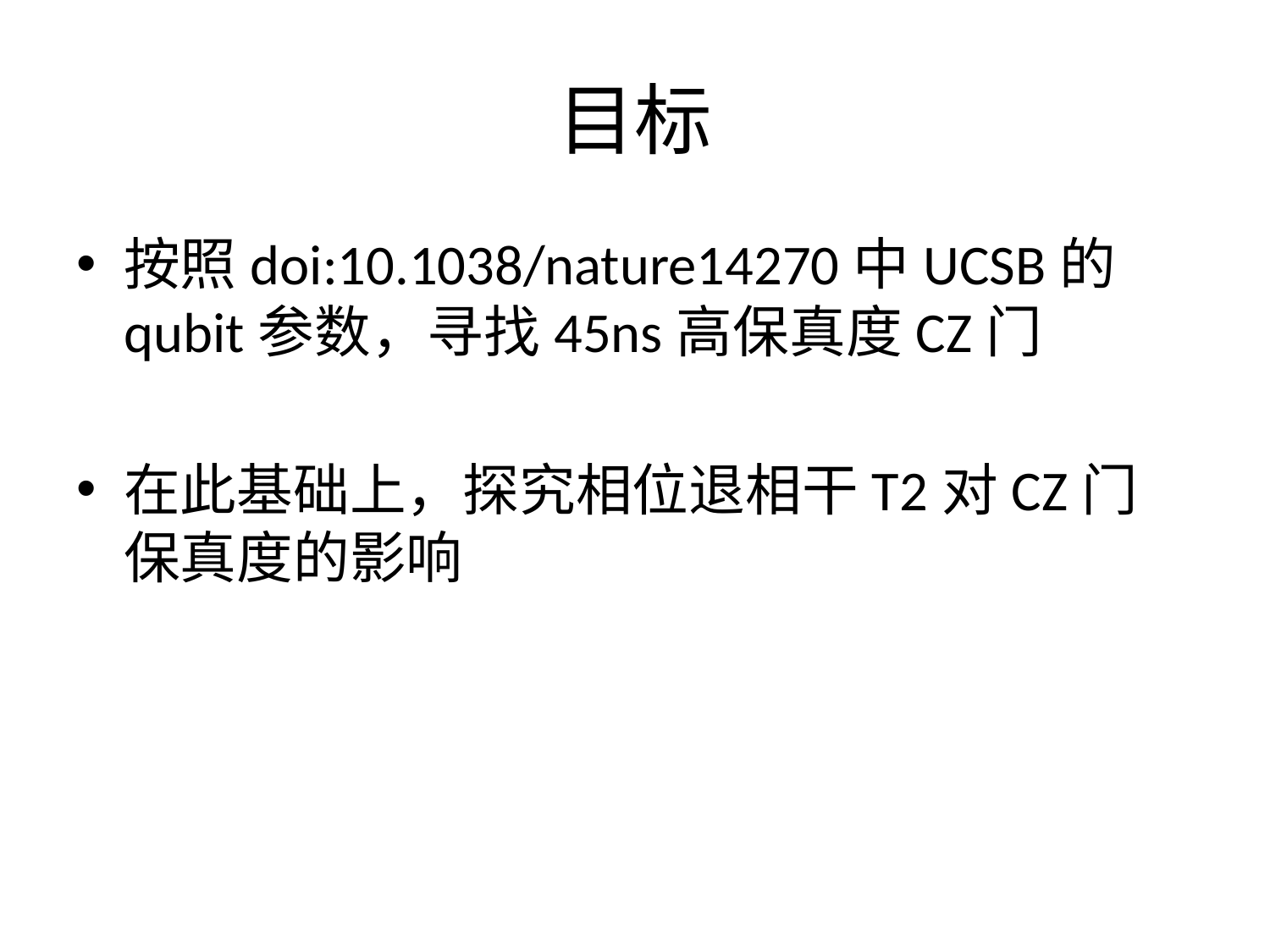

# 目标
按照doi:10.1038/nature14270中UCSB的qubit参数，寻找45ns高保真度CZ门

在此基础上，探究相位退相干T2对CZ门保真度的影响